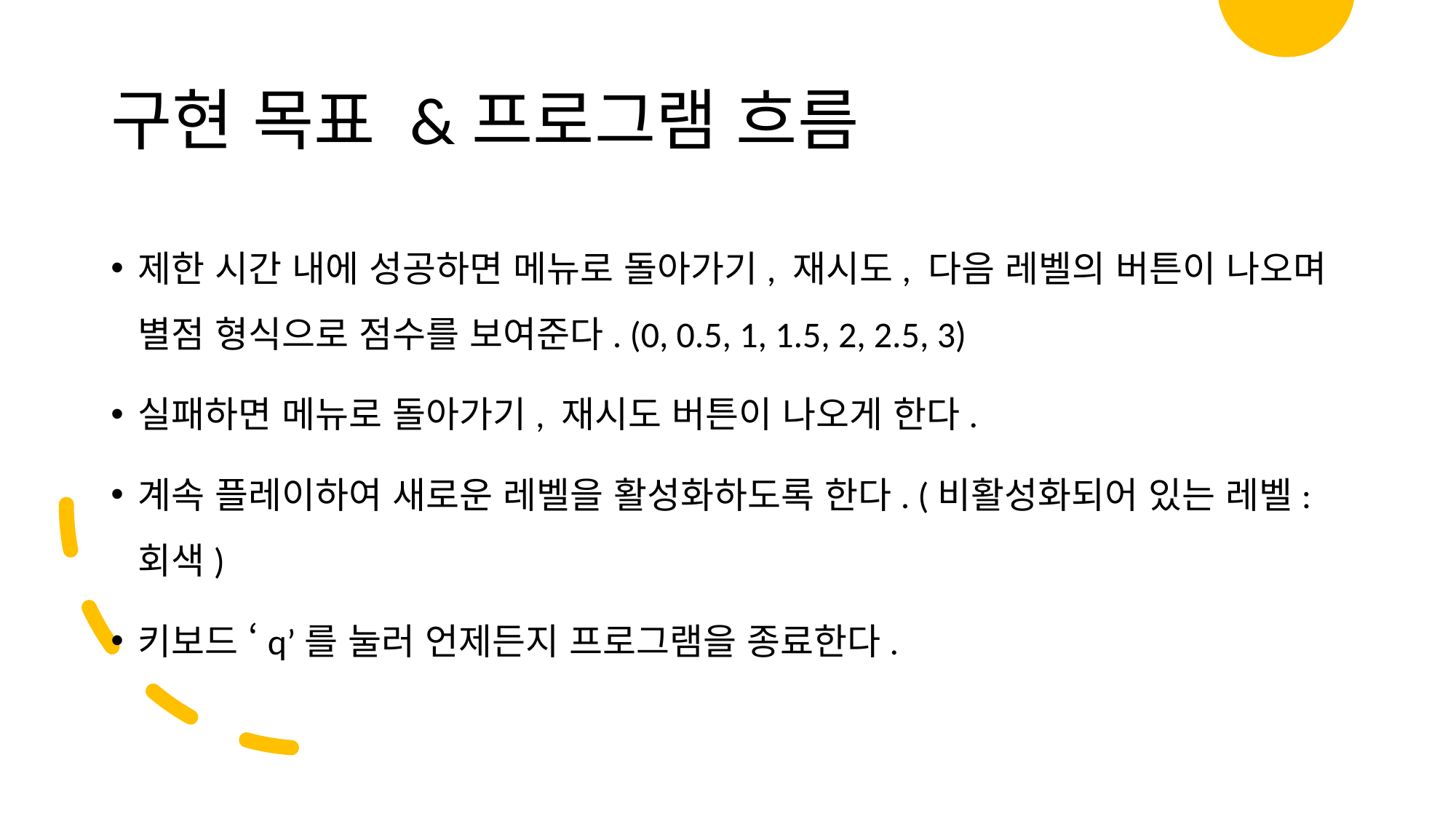

# 구현 목표 &프로그램 흐름
제한 시간 내에 성공하면 메뉴로 돌아가기, 재시도, 다음 레벨의 버튼이 나오며 별점 형식으로 점수를 보여준다. (0, 0.5, 1, 1.5, 2, 2.5, 3)
실패하면 메뉴로 돌아가기, 재시도 버튼이 나오게 한다.
계속 플레이하여 새로운 레벨을 활성화하도록 한다. (비활성화되어 있는 레벨: 회색)
키보드 ‘q’를 눌러 언제든지 프로그램을 종료한다.